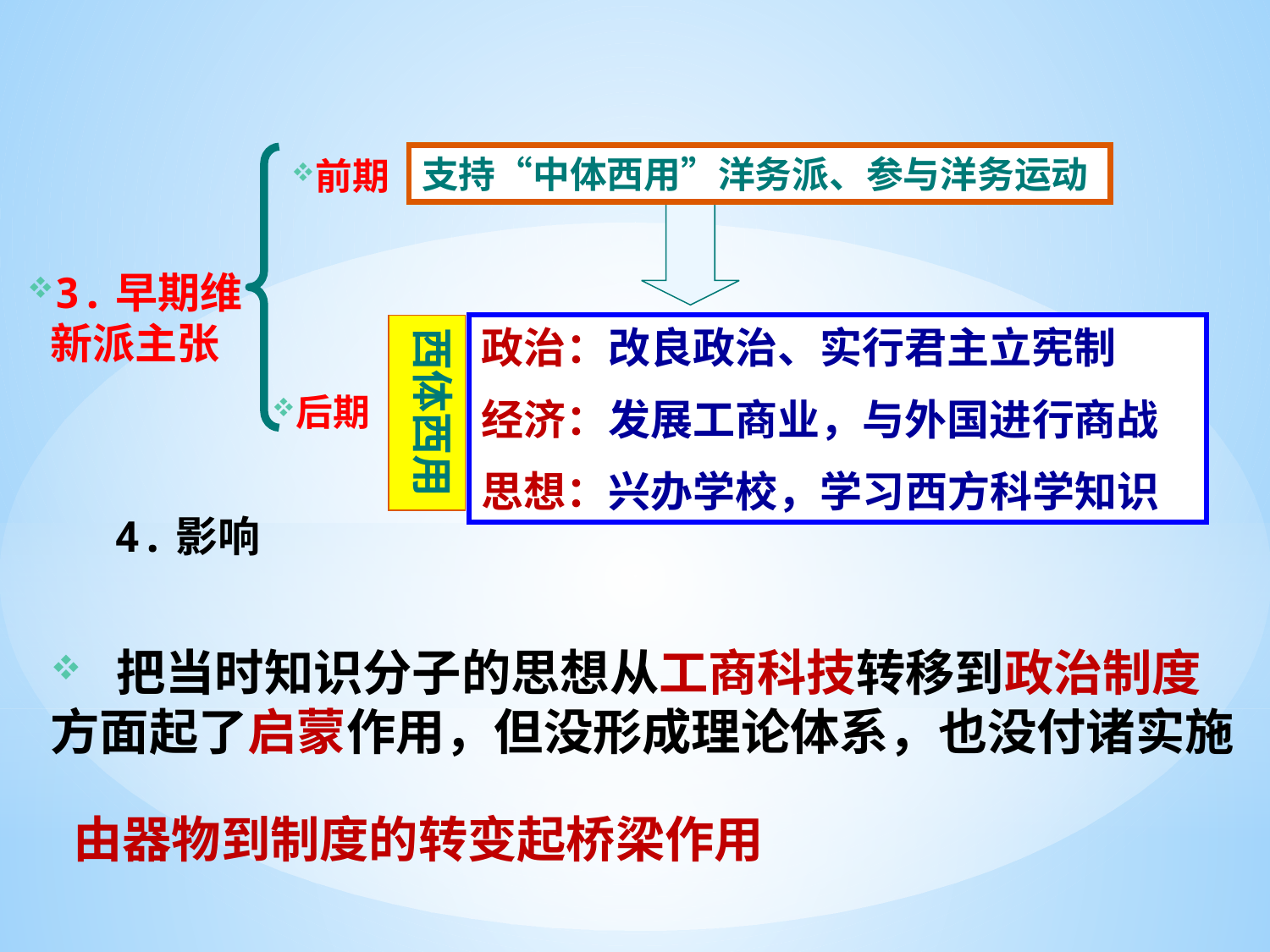

支持“中体西用”洋务派、参与洋务运动

前期

3.早期维新派主张
西体西用
政治：改良政治、实行君主立宪制
经济：发展工商业，与外国进行商战
思想：兴办学校，学习西方科学知识
后期
4.影响
  把当时知识分子的思想从工商科技转移到政治制度方面起了启蒙作用，但没形成理论体系，也没付诸实施
由器物到制度的转变起桥梁作用